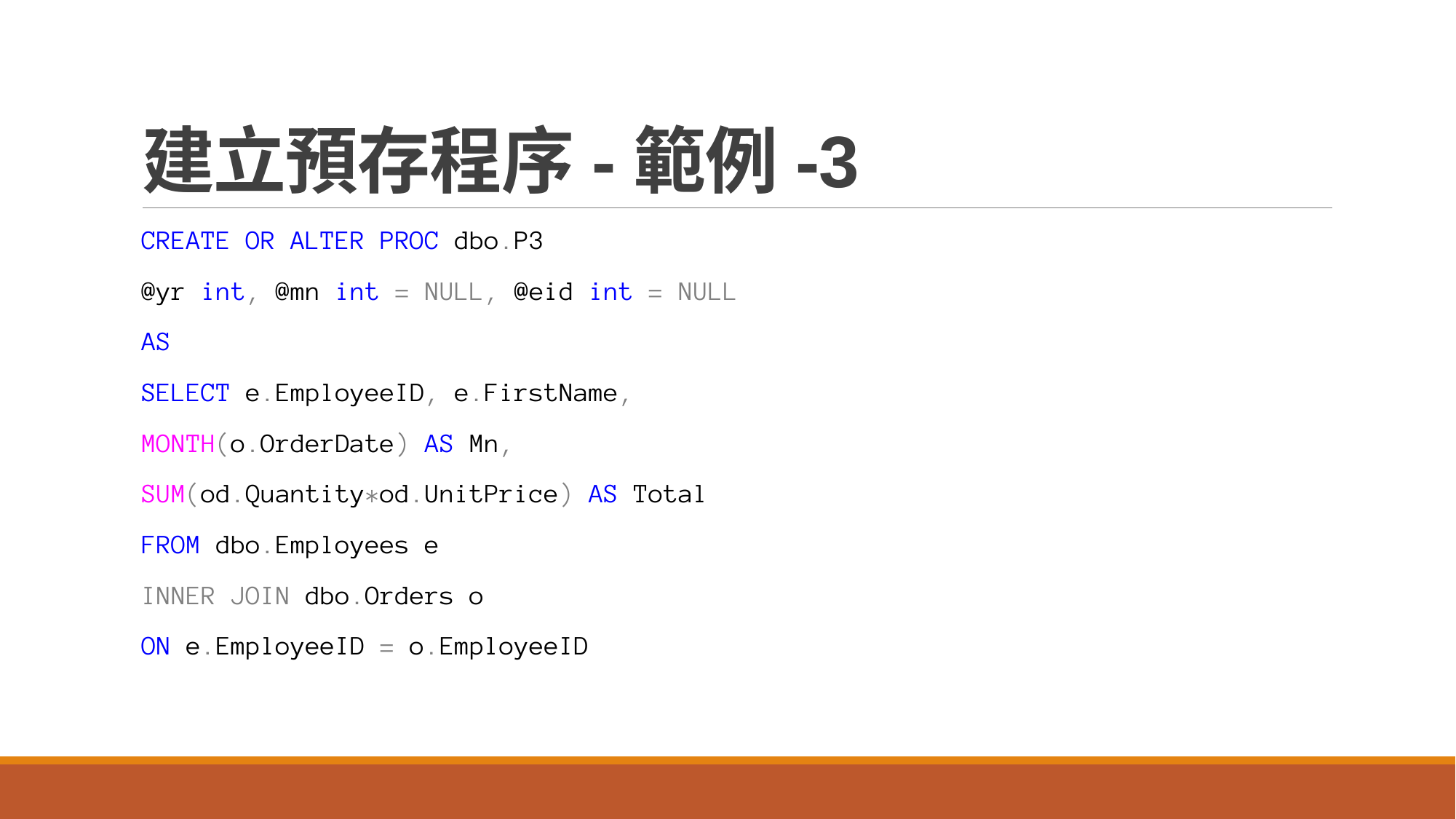

# 建立預存程序-範例-3
CREATE OR ALTER PROC dbo.P3
@yr int, @mn int = NULL, @eid int = NULL
AS
SELECT e.EmployeeID, e.FirstName,
MONTH(o.OrderDate) AS Mn,
SUM(od.Quantity*od.UnitPrice) AS Total
FROM dbo.Employees e
INNER JOIN dbo.Orders o
ON e.EmployeeID = o.EmployeeID